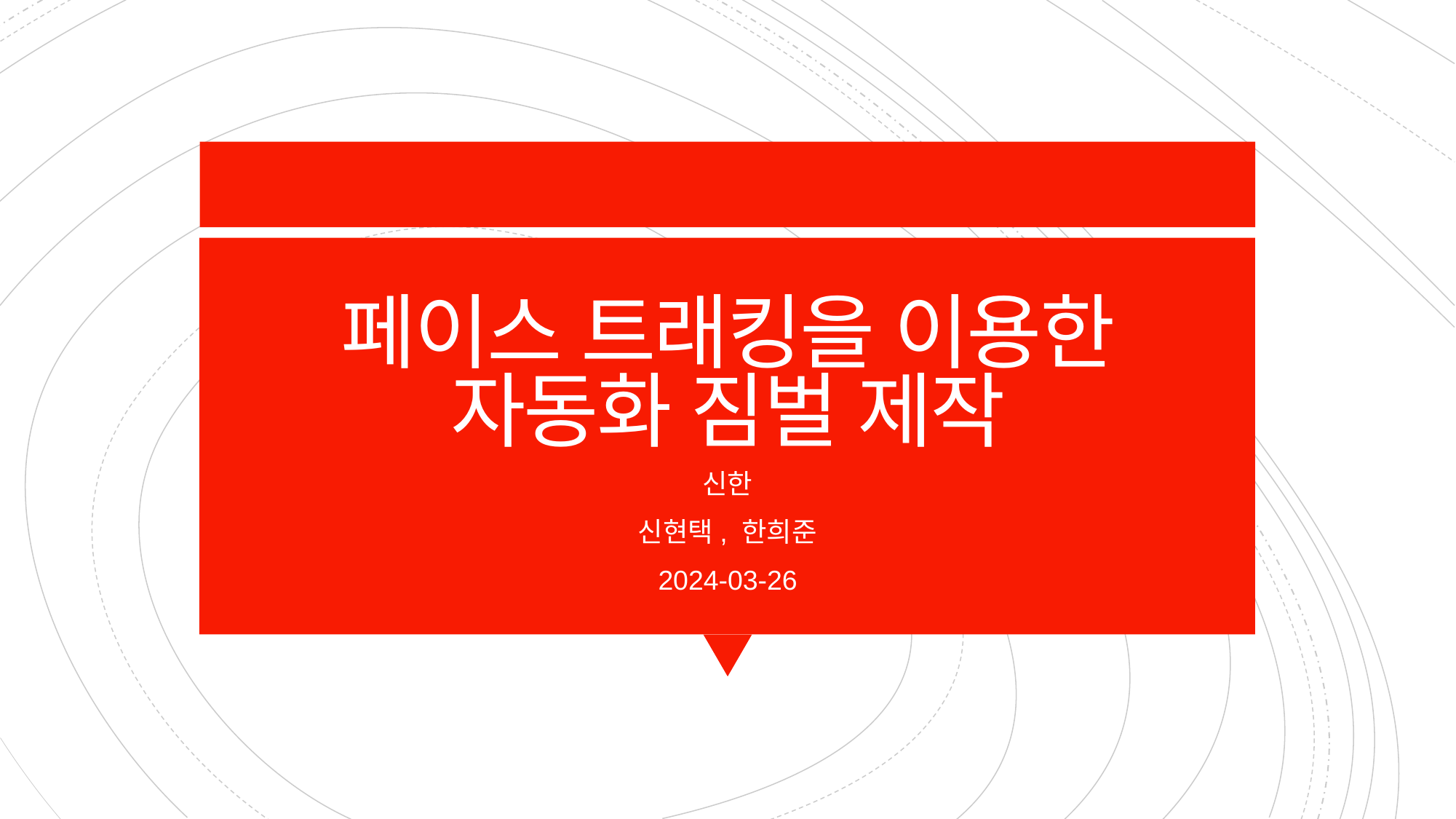

# 페이스 트래킹을 이용한 자동화 짐벌 제작
신한
신현택, 한희준
2024-03-26